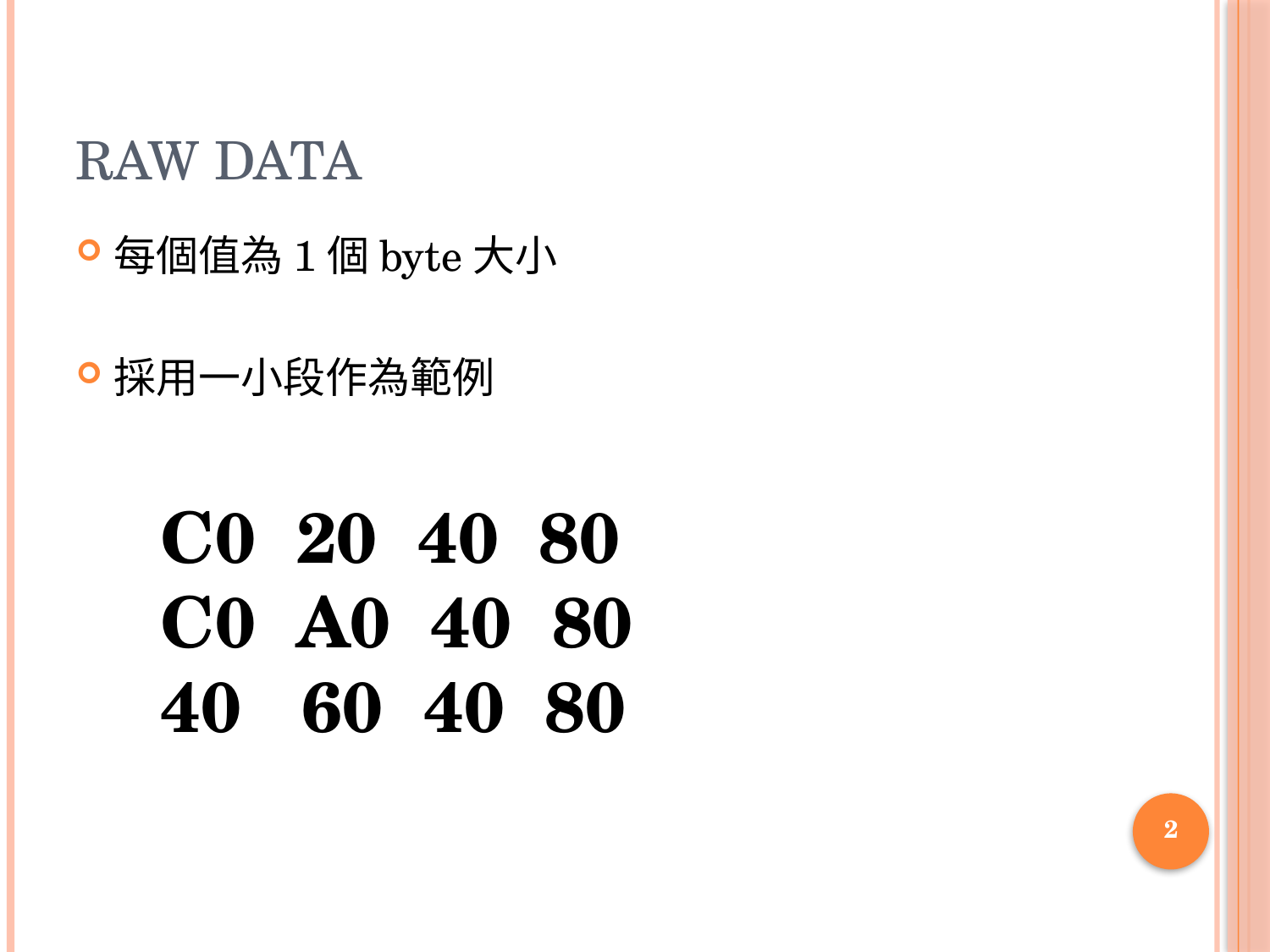

# RAW DATA
每個值為1個byte大小

採用一小段作為範例
C0  20  40  80
C0  A0  40  80
40   60  40  80
2